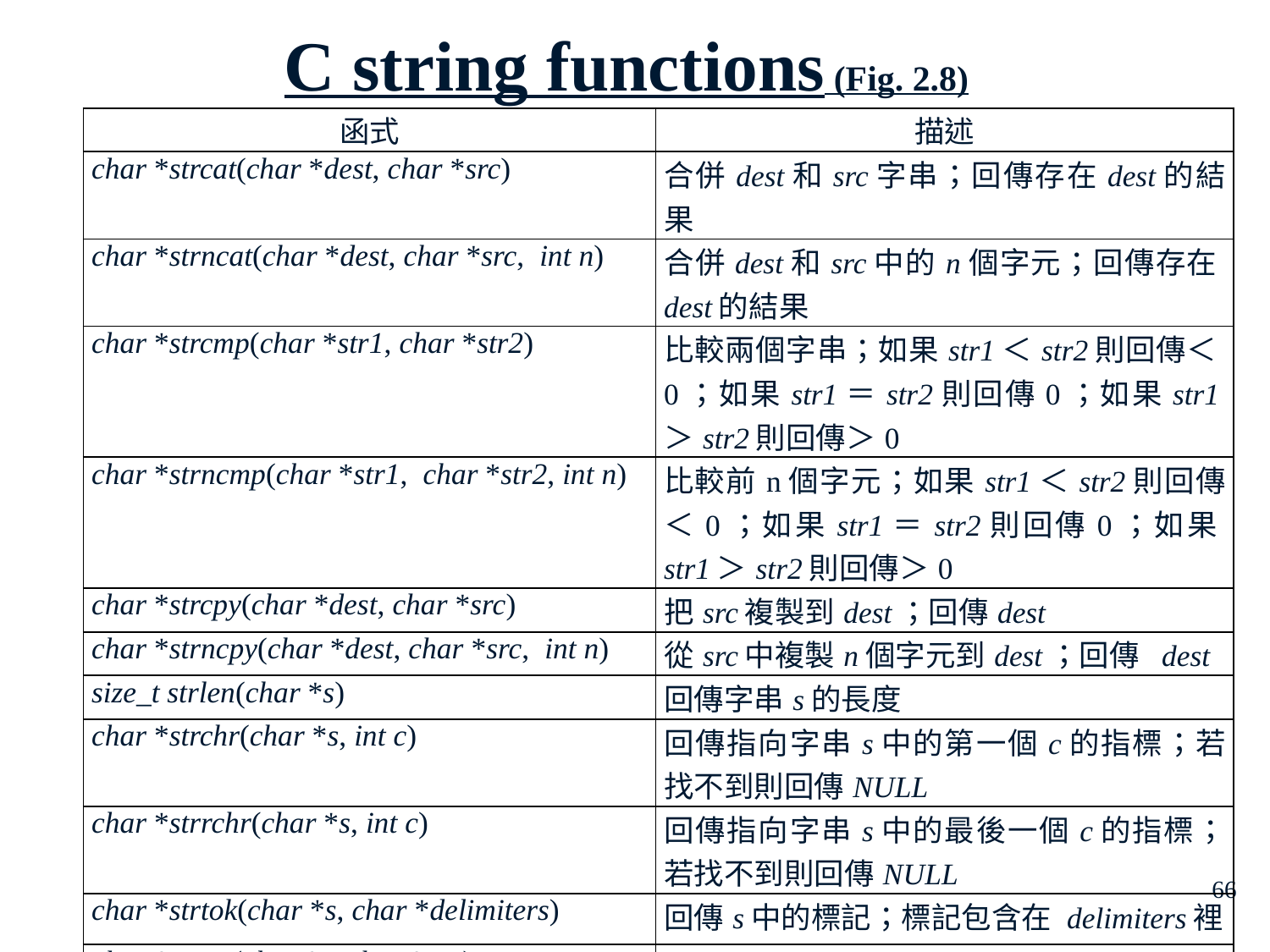

C string functions (Fig. 2.8)
| 函式 | 描述 |
| --- | --- |
| char \*strcat(char \*dest, char \*src) | 合併dest和src字串；回傳存在dest的結果 |
| char \*strncat(char \*dest, char \*src, int n) | 合併dest和src中的n個字元；回傳存在dest的結果 |
| char \*strcmp(char \*str1, char \*str2) | 比較兩個字串；如果str1＜str2則回傳＜0；如果str1＝str2則回傳0；如果str1＞str2則回傳＞0 |
| char \*strncmp(char \*str1, char \*str2, int n) | 比較前n個字元；如果str1＜str2則回傳＜0；如果str1＝str2則回傳0；如果str1＞str2則回傳＞0 |
| char \*strcpy(char \*dest, char \*src) | 把src複製到dest；回傳dest |
| char \*strncpy(char \*dest, char \*src, int n) | 從src中複製n個字元到dest；回傳 dest |
| size\_t strlen(char \*s) | 回傳字串s的長度 |
| char \*strchr(char \*s, int c) | 回傳指向字串s中的第一個c的指標；若找不到則回傳NULL |
| char \*strrchr(char \*s, int c) | 回傳指向字串s中的最後一個c的指標；若找不到則回傳NULL |
| char \*strtok(char \*s, char \*delimiters) | 回傳s中的標記；標記包含在 delimiters裡 |
| char \*strstr(char \*s, char \*pat) | 回傳s中子字串pat的起使指標 |
66